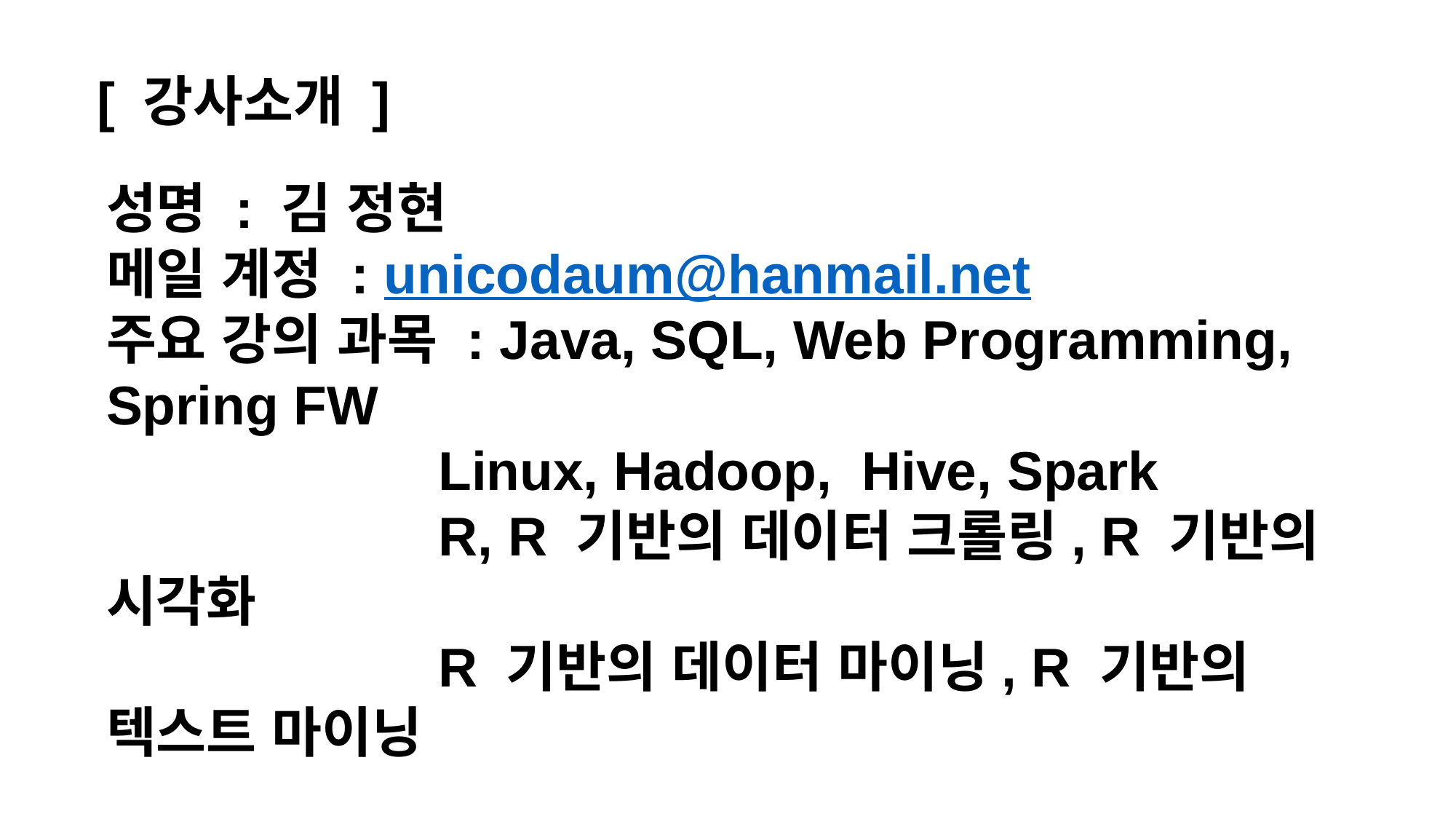

[ 강사소개 ]
성명 : 김 정현
메일 계정 : unicodaum@hanmail.net
주요 강의 과목 : Java, SQL, Web Programming, Spring FW
                      Linux, Hadoop,  Hive, Spark
                      R, R 기반의 데이터 크롤링, R 기반의 시각화
                      R 기반의 데이터 마이닝, R 기반의 텍스트 마이닝